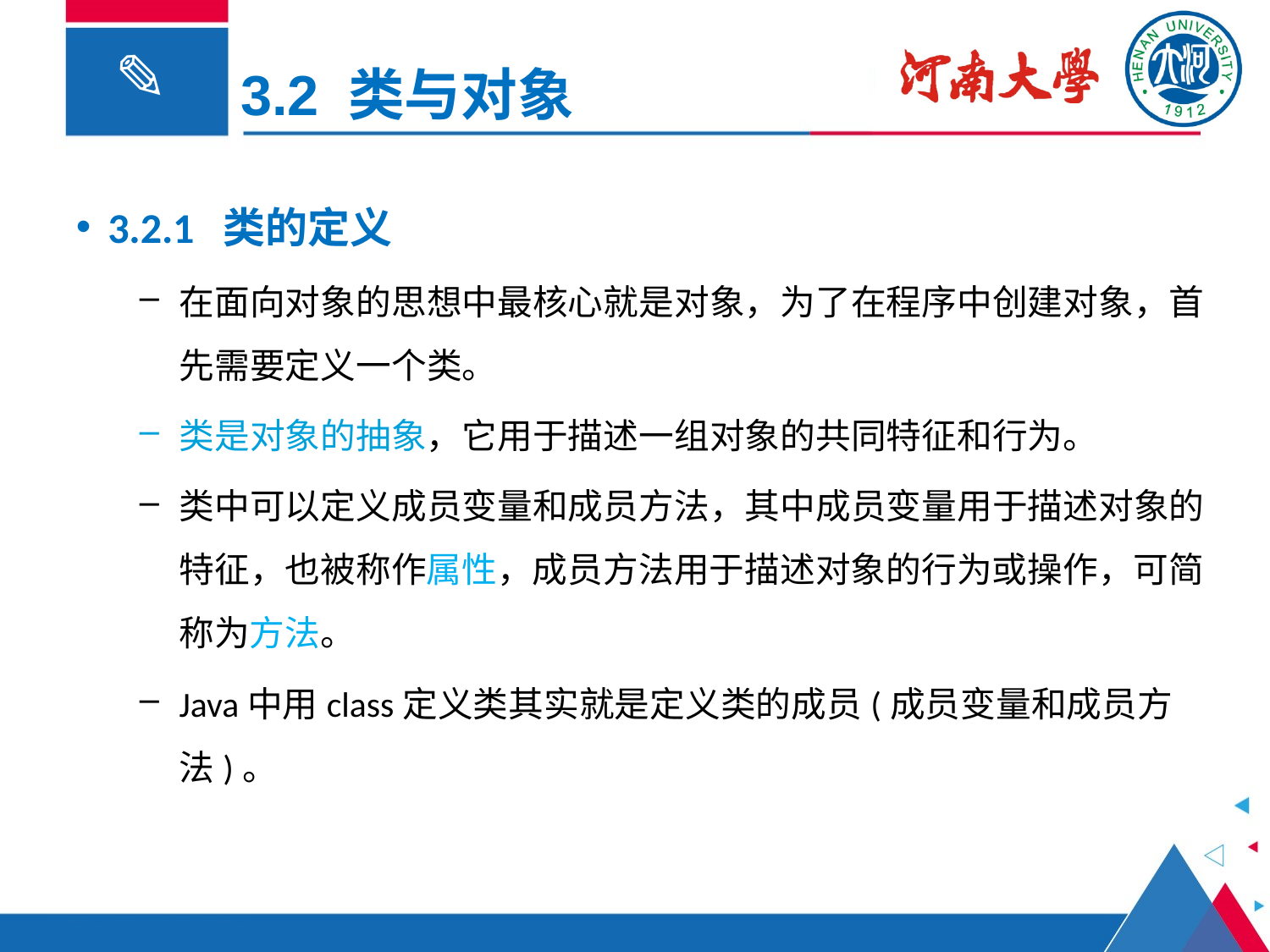

3.2 类与对象
3.2.1  类的定义
在面向对象的思想中最核心就是对象，为了在程序中创建对象，首先需要定义一个类。
类是对象的抽象，它用于描述一组对象的共同特征和行为。
类中可以定义成员变量和成员方法，其中成员变量用于描述对象的特征，也被称作属性，成员方法用于描述对象的行为或操作，可简称为方法。
Java中用class定义类其实就是定义类的成员(成员变量和成员方法)。